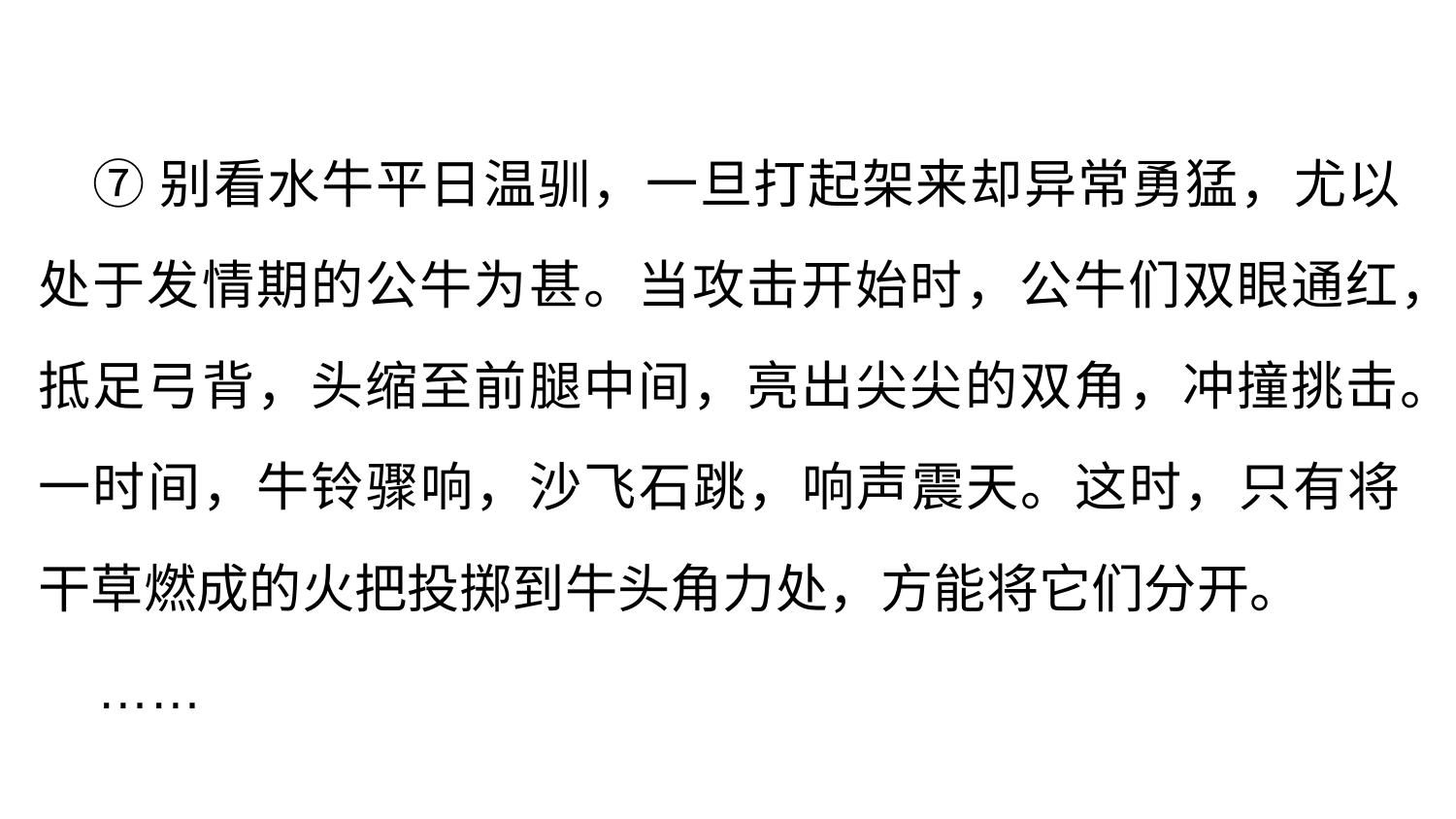

⑦别看水牛平日温驯，一旦打起架来却异常勇猛，尤以处于发情期的公牛为甚。当攻击开始时，公牛们双眼通红，抵足弓背，头缩至前腿中间，亮出尖尖的双角，冲撞挑击。一时间，牛铃骤响，沙飞石跳，响声震天。这时，只有将干草燃成的火把投掷到牛头角力处，方能将它们分开。
    ……